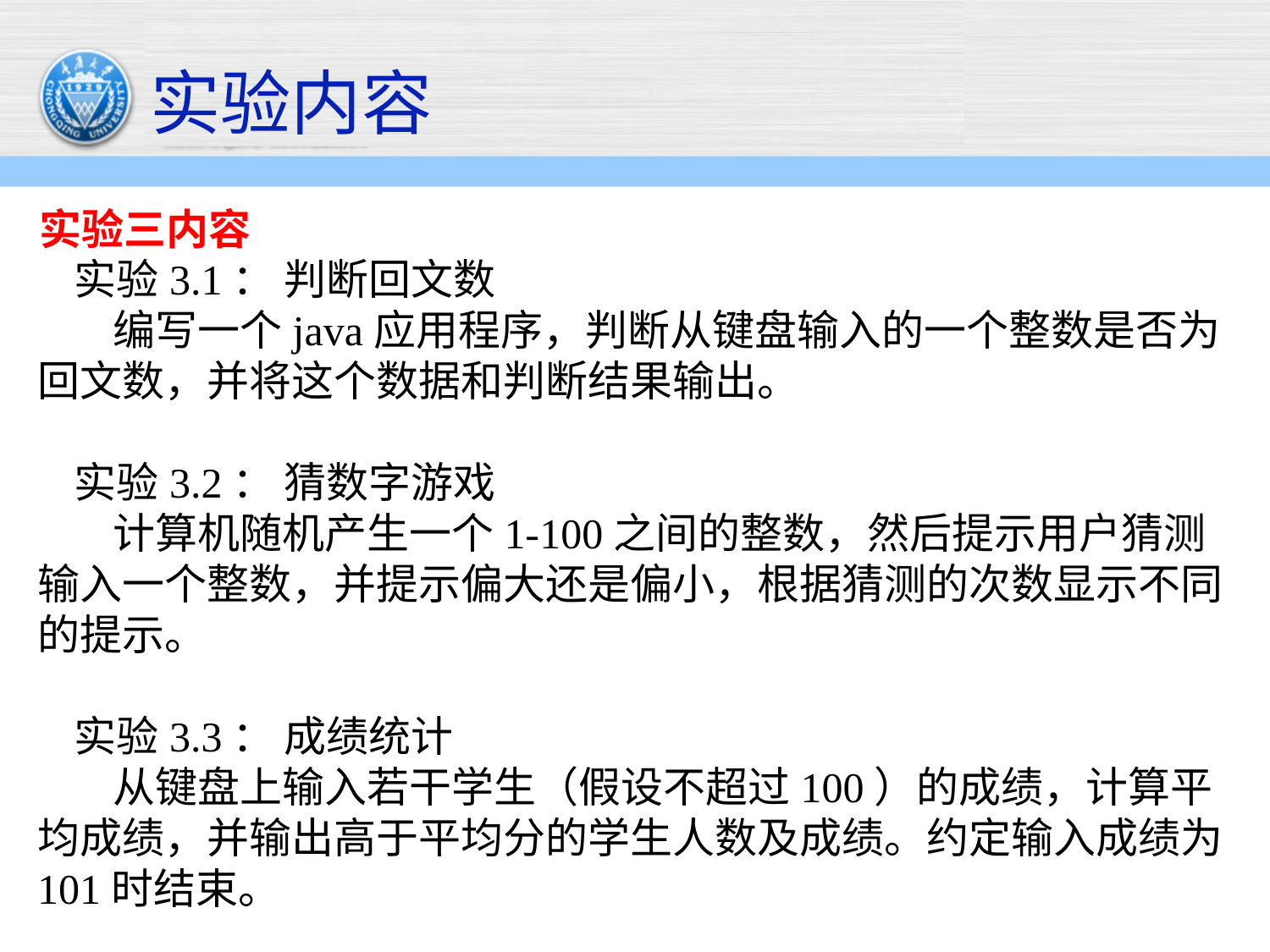

# 实验内容
实验三内容
实验3.1： 判断回文数
   编写一个java应用程序，判断从键盘输入的一个整数是否为回文数，并将这个数据和判断结果输出。

实验3.2： 猜数字游戏
   计算机随机产生一个1-100之间的整数，然后提示用户猜测输入一个整数，并提示偏大还是偏小，根据猜测的次数显示不同的提示。

实验3.3： 成绩统计
   从键盘上输入若干学生（假设不超过100）的成绩，计算平均成绩，并输出高于平均分的学生人数及成绩。约定输入成绩为101时结束。